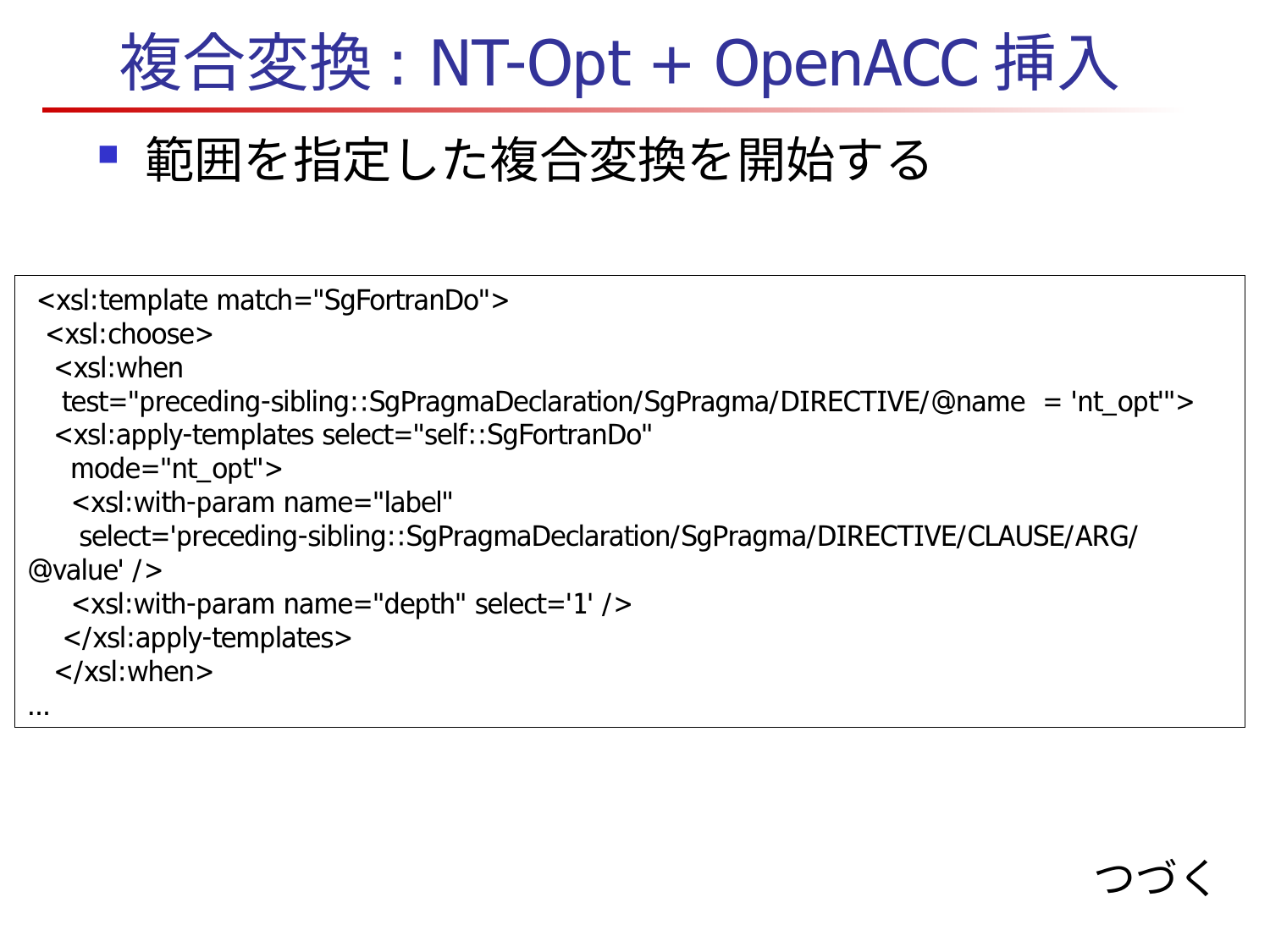

# 複合変換: NT-Opt + OpenACC挿入
範囲を指定した複合変換を開始する
 <xsl:template match="SgFortranDo">
  <xsl:choose>
   <xsl:when
    test="preceding-sibling::SgPragmaDeclaration/SgPragma/DIRECTIVE/@name  = 'nt_opt'">
   <xsl:apply-templates select="self::SgFortranDo"
     mode="nt_opt">
     <xsl:with-param name="label"
      select='preceding-sibling::SgPragmaDeclaration/SgPragma/DIRECTIVE/CLAUSE/ARG/@value' />
     <xsl:with-param name="depth" select='1' />
    </xsl:apply-templates>
   </xsl:when>
…
つづく